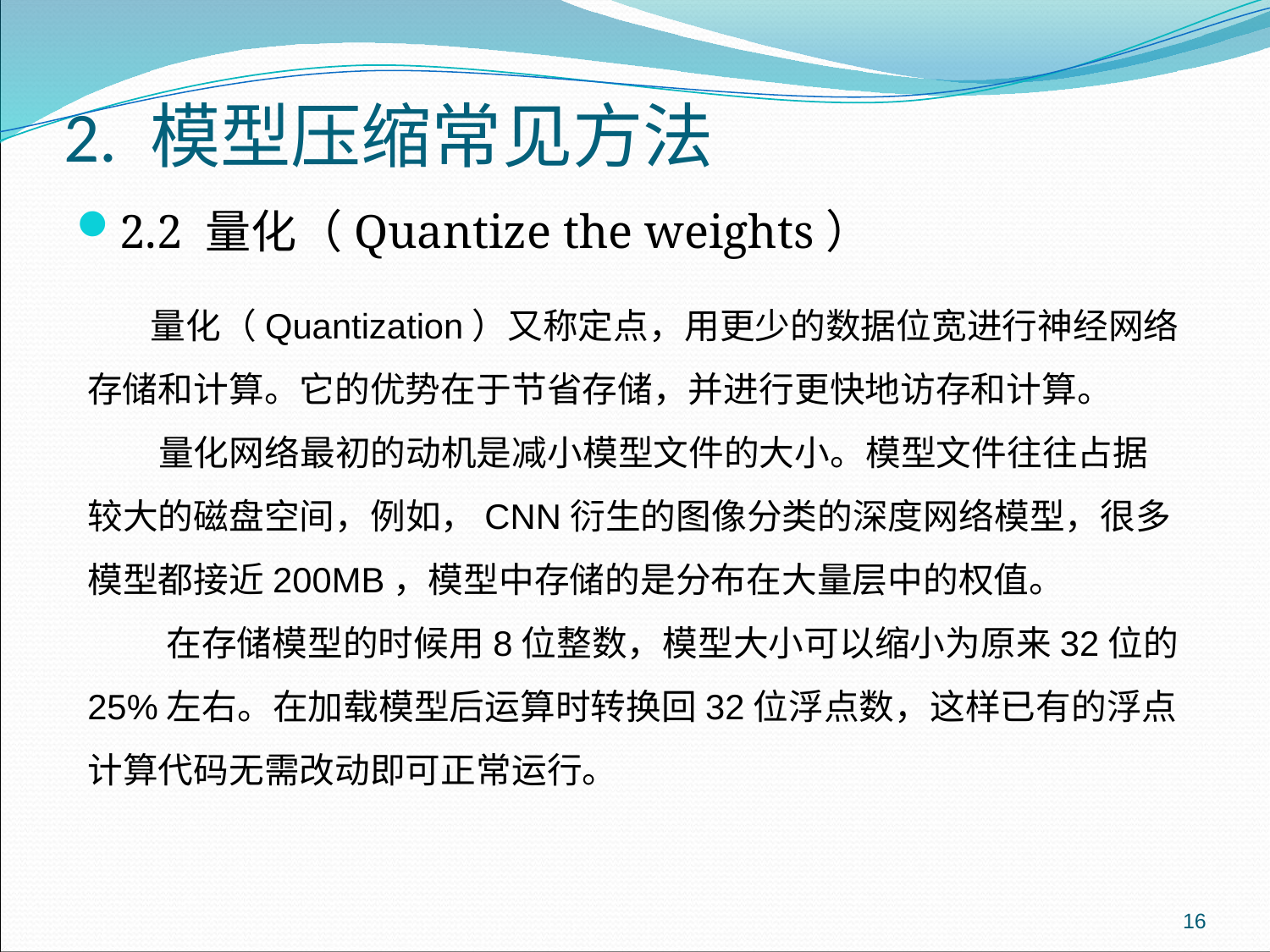

# 2. 模型压缩常见方法
2.2 量化（Quantize the weights）
       量化（Quantization）又称定点，用更少的数据位宽进行神经网络存储和计算。它的优势在于节省存储，并进行更快地访存和计算。
        量化网络最初的动机是减小模型文件的大小。模型文件往往占据较大的磁盘空间，例如，CNN衍生的图像分类的深度网络模型，很多模型都接近200MB，模型中存储的是分布在大量层中的权值。
         在存储模型的时候用8位整数，模型大小可以缩小为原来32位的25%左右。在加载模型后运算时转换回32位浮点数，这样已有的浮点计算代码无需改动即可正常运行。
16